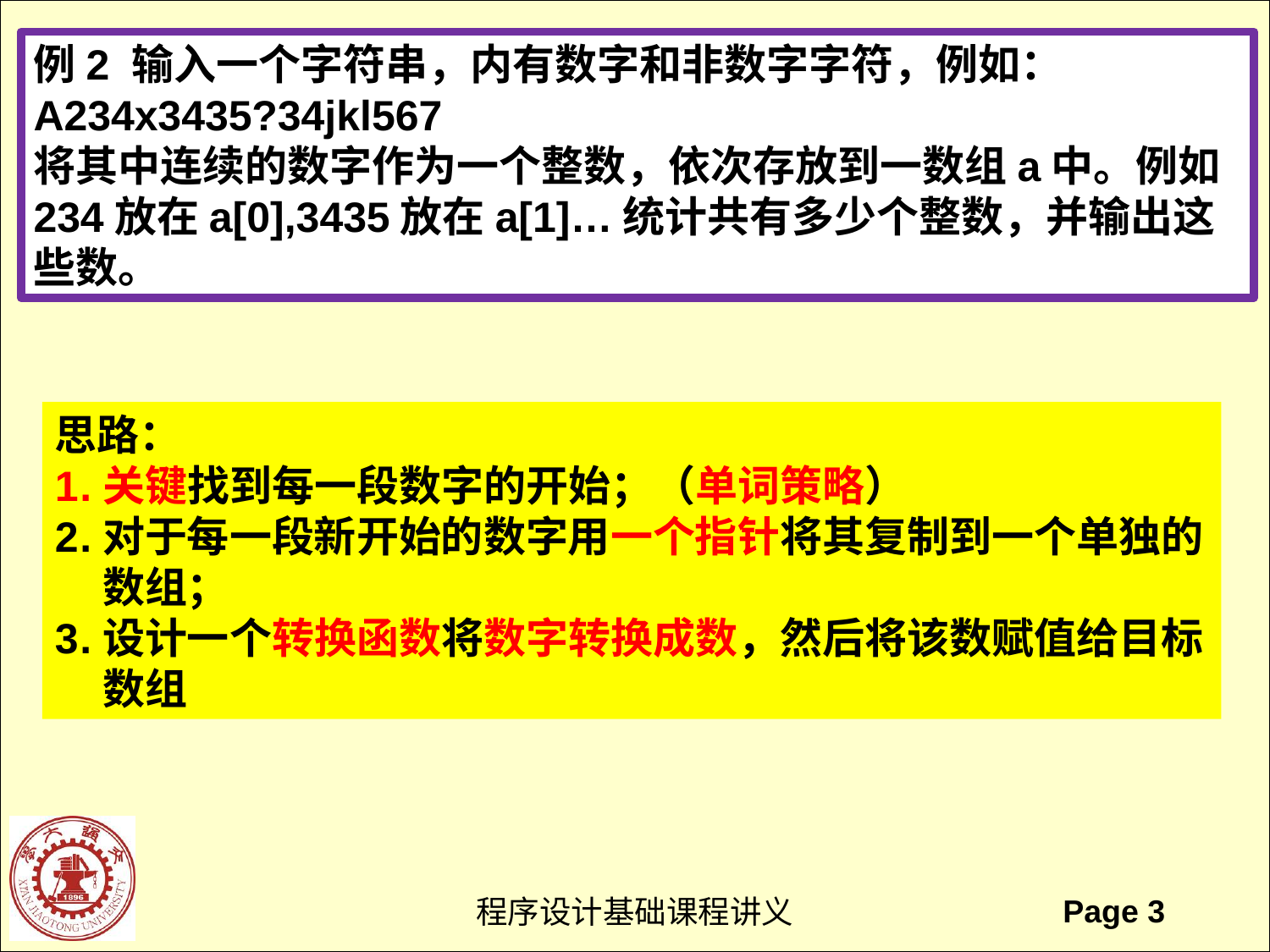

例2 输入一个字符串，内有数字和非数字字符，例如：
A234x3435?34jkl567
将其中连续的数字作为一个整数，依次存放到一数组a中。例如234放在a[0],3435放在a[1]…统计共有多少个整数，并输出这些数。
思路：
关键找到每一段数字的开始；（单词策略）
对于每一段新开始的数字用一个指针将其复制到一个单独的数组；
设计一个转换函数将数字转换成数，然后将该数赋值给目标数组